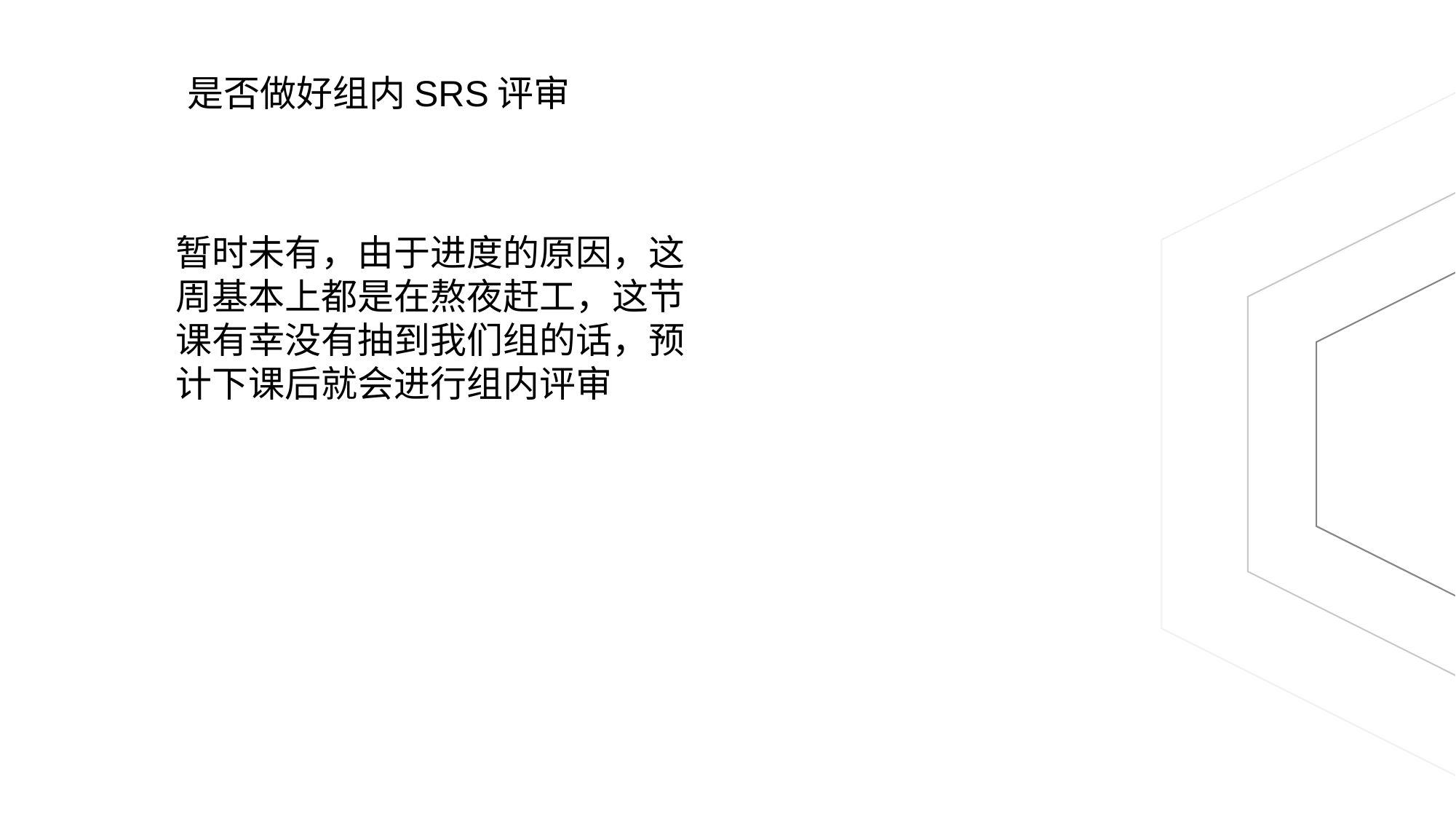

是否做好组内SRS评审

暂时未有，由于进度的原因，这周基本上都是在熬夜赶工，这节课有幸没有抽到我们组的话，预计下课后就会进行组内评审